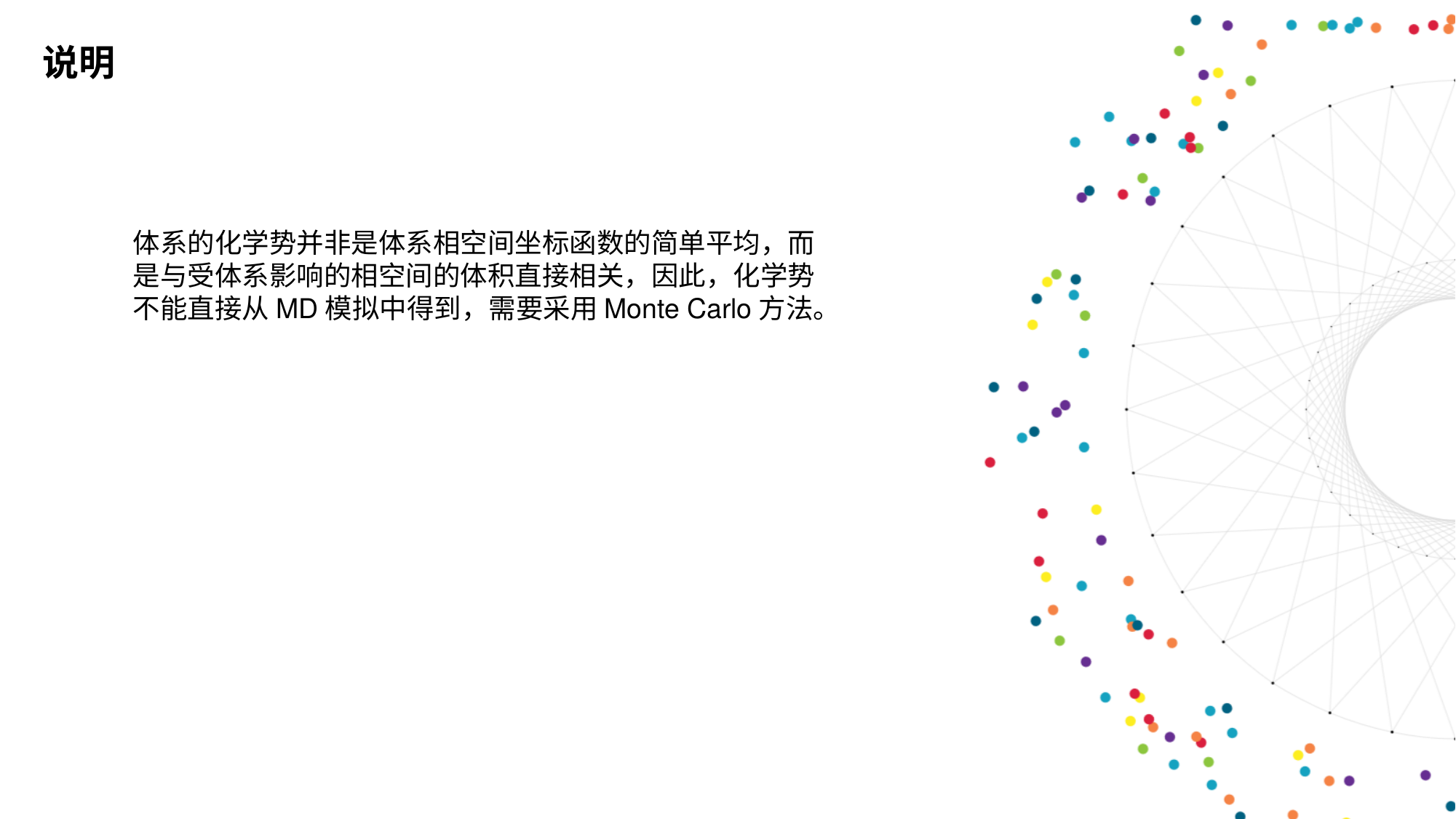

说明
体系的化学势并非是体系相空间坐标函数的简单平均，而是与受体系影响的相空间的体积直接相关，因此，化学势不能直接从MD模拟中得到，需要采用Monte Carlo方法。